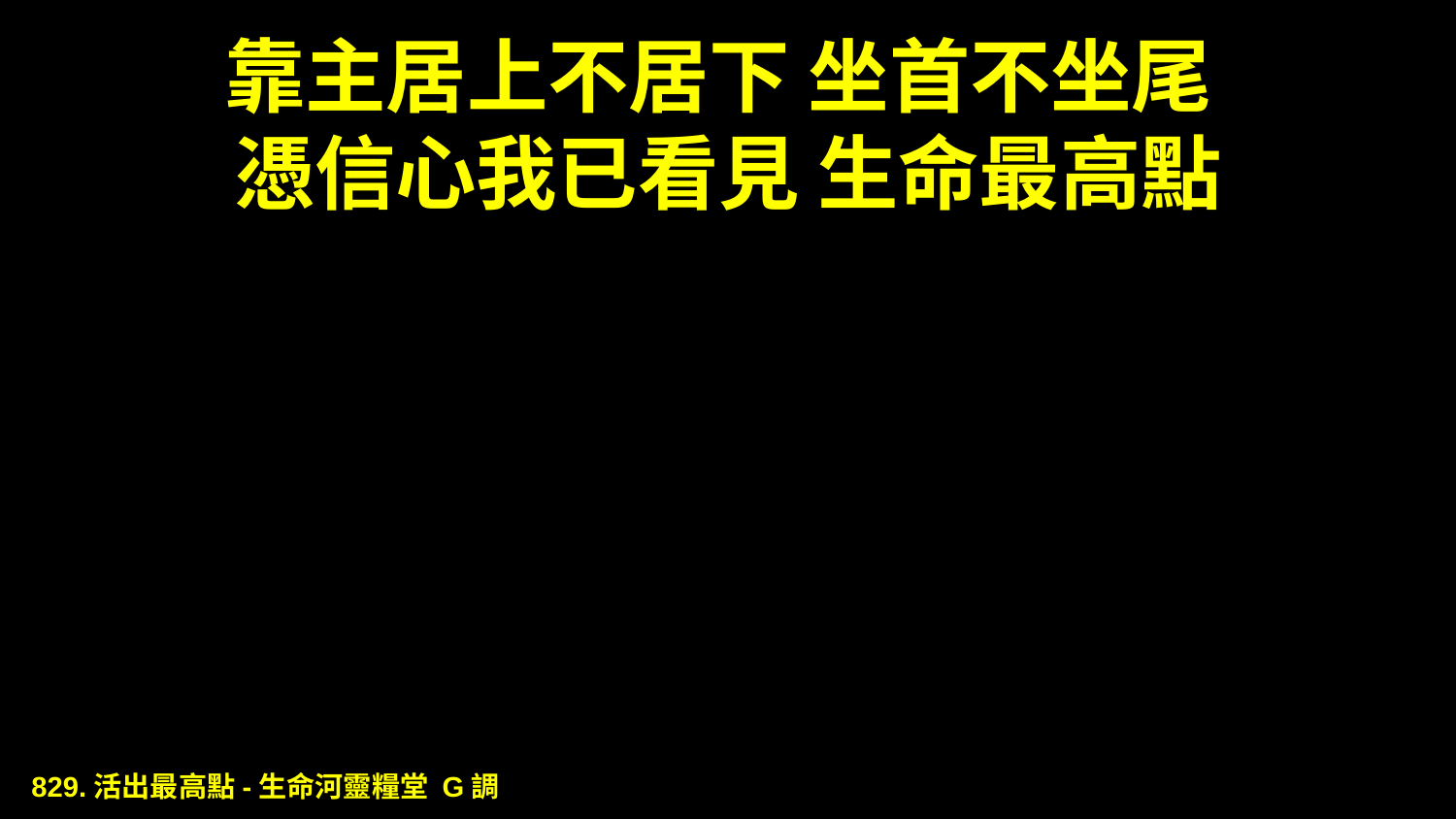

# 靠主居上不居下 坐首不坐尾 憑信心我已看見 生命最高點
829.活出最高點-生命河靈糧堂 G調